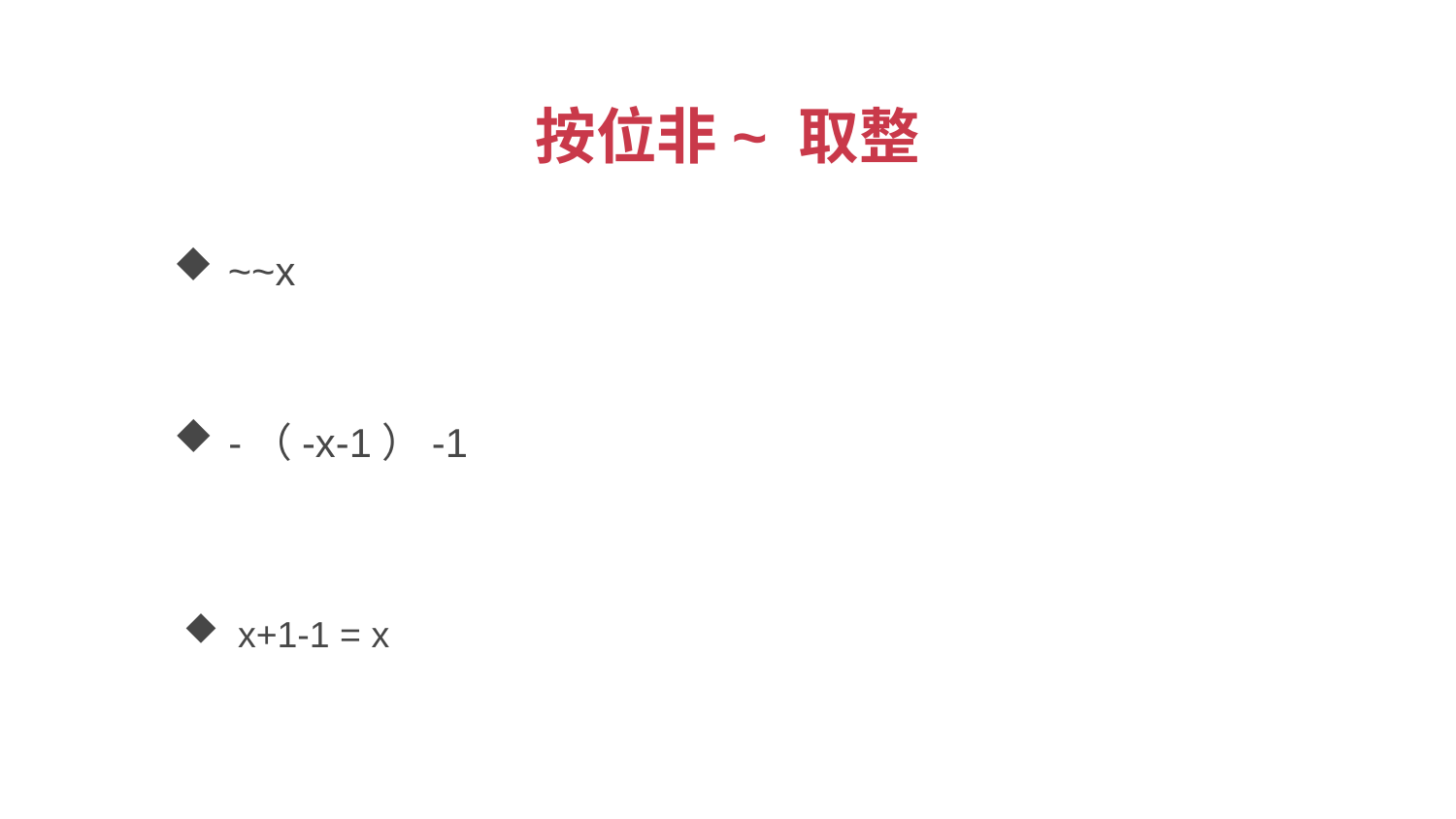

按位非~ 取整
~~x
-（-x-1）-1
x+1-1 = x